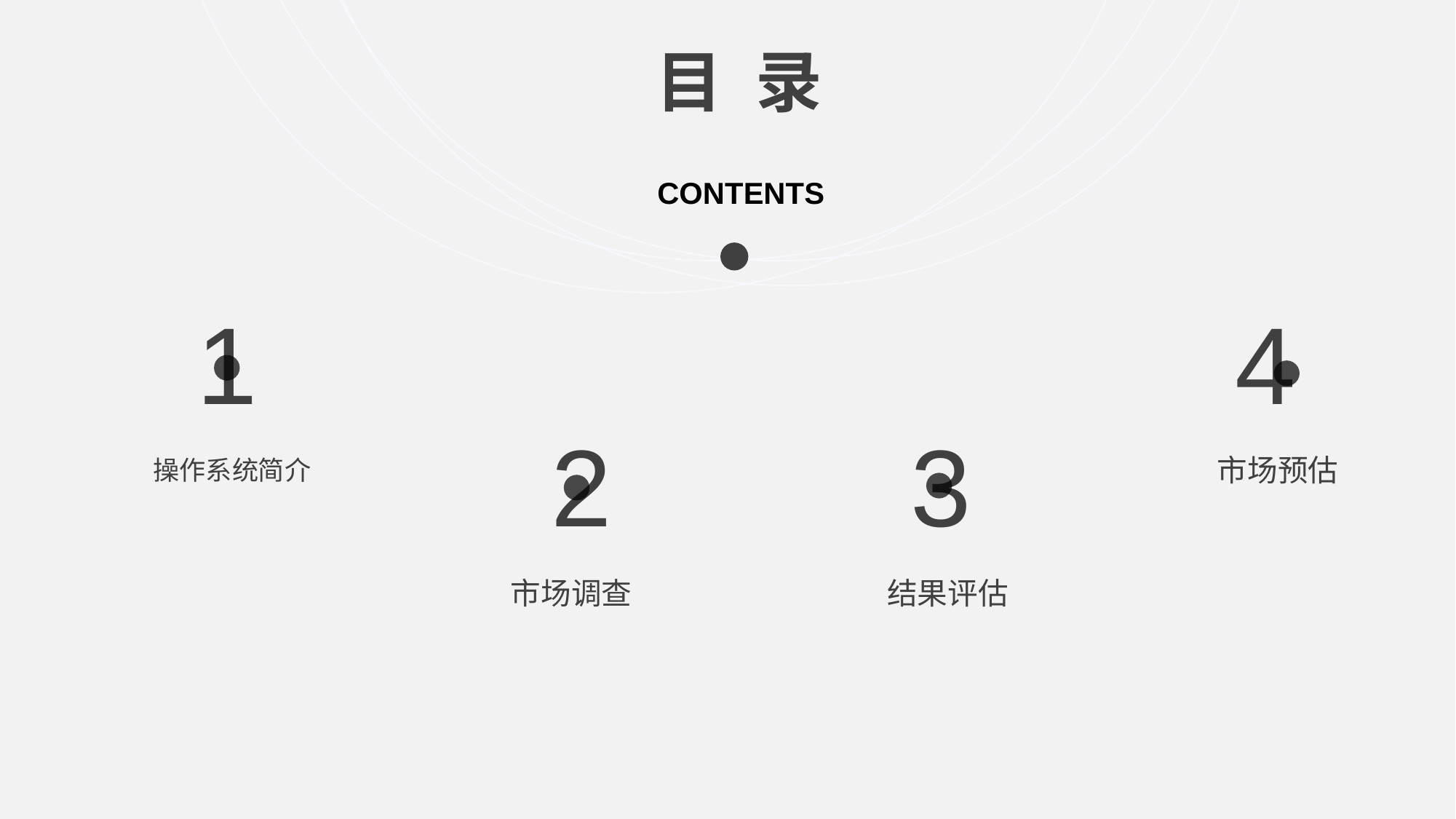

目 录
CONTENTS

1
4

市场预估
操作系统简介
2
3

市场调查
结果评估